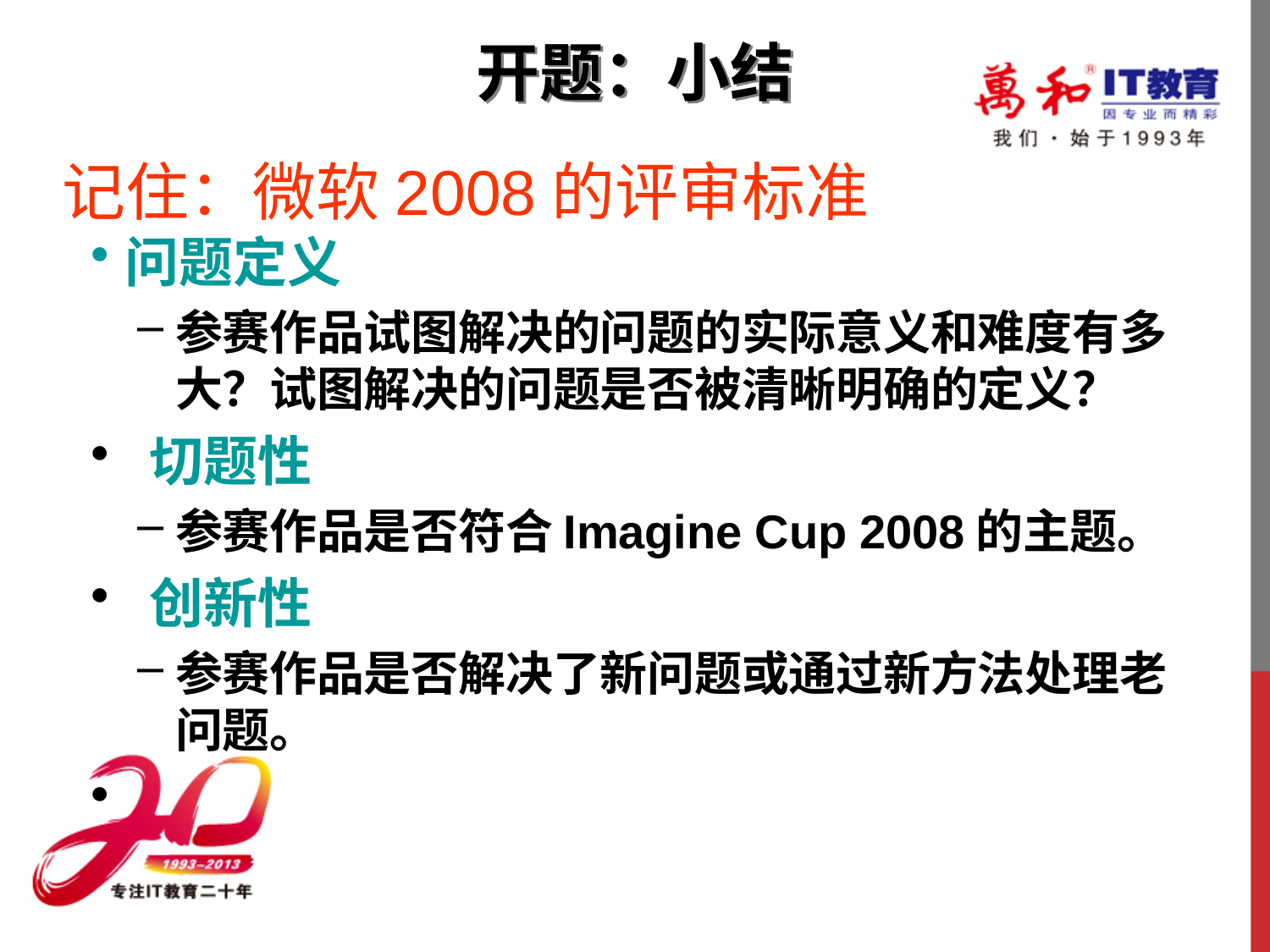

问题定义
参赛作品试图解决的问题的实际意义和难度有多大？试图解决的问题是否被清晰明确的定义？
 切题性
参赛作品是否符合Imagine Cup 2008的主题。
 创新性
参赛作品是否解决了新问题或通过新方法处理老问题。

开题：小结
记住：微软2008的评审标准